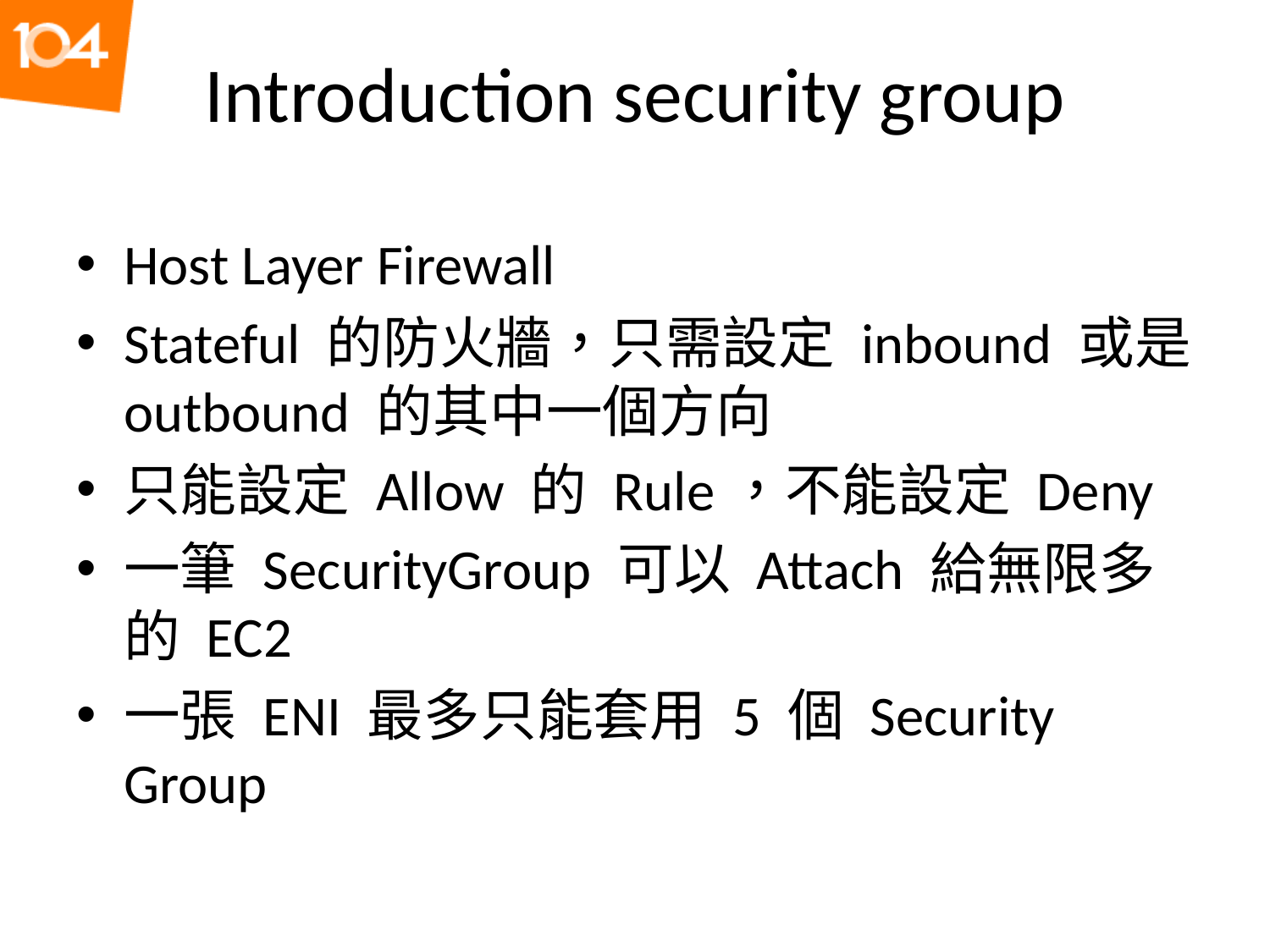

# Introduction security group
Host Layer Firewall
Stateful 的防火牆，只需設定 inbound 或是 outbound 的其中一個方向
只能設定 Allow 的 Rule，不能設定 Deny
一筆 SecurityGroup 可以 Attach 給無限多的 EC2
一張 ENI 最多只能套用 5 個 Security Group